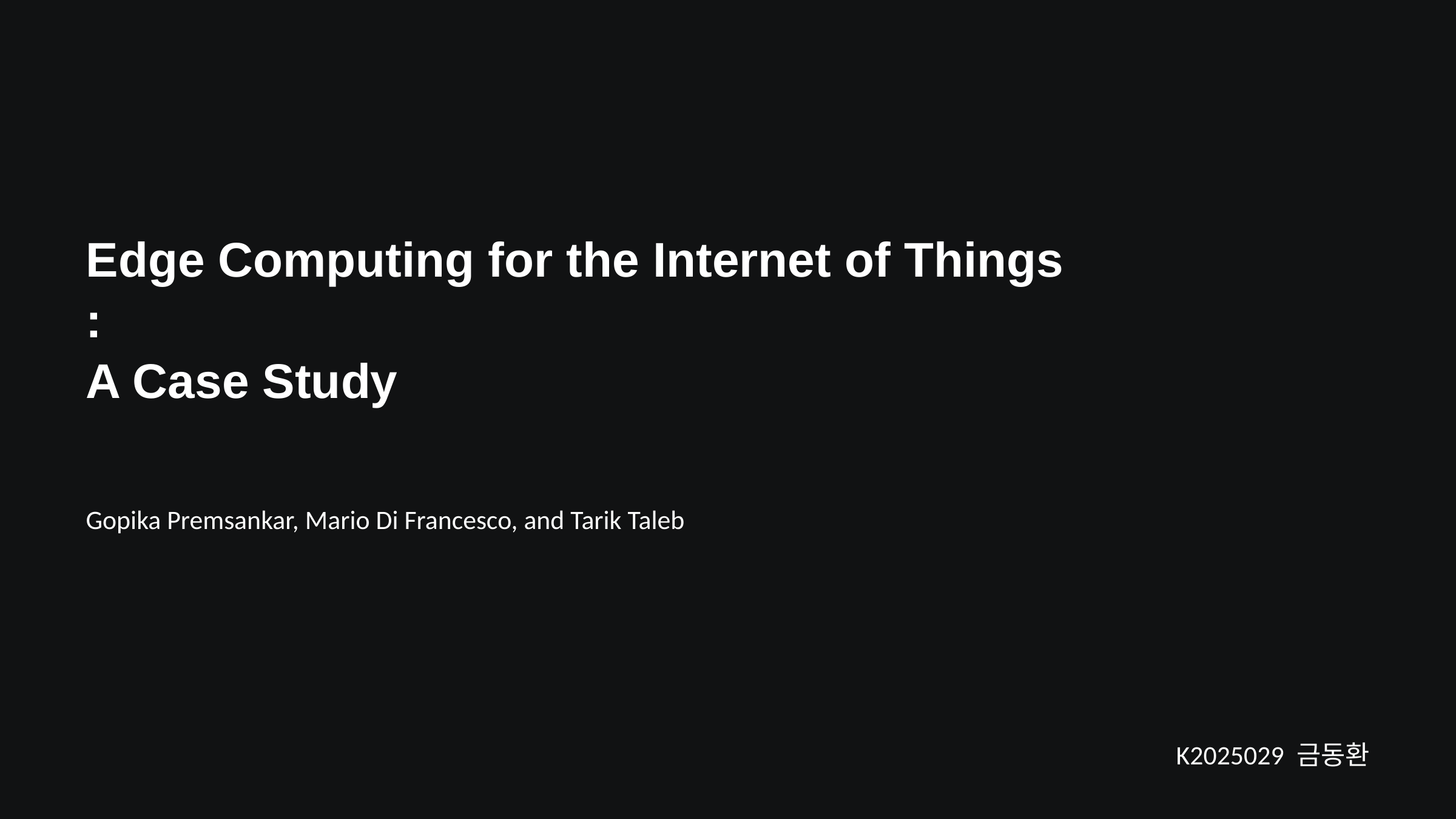

Edge Computing for the Internet of Things
:
A Case Study
Gopika Premsankar, Mario Di Francesco, and Tarik Taleb
K2025029 금동환